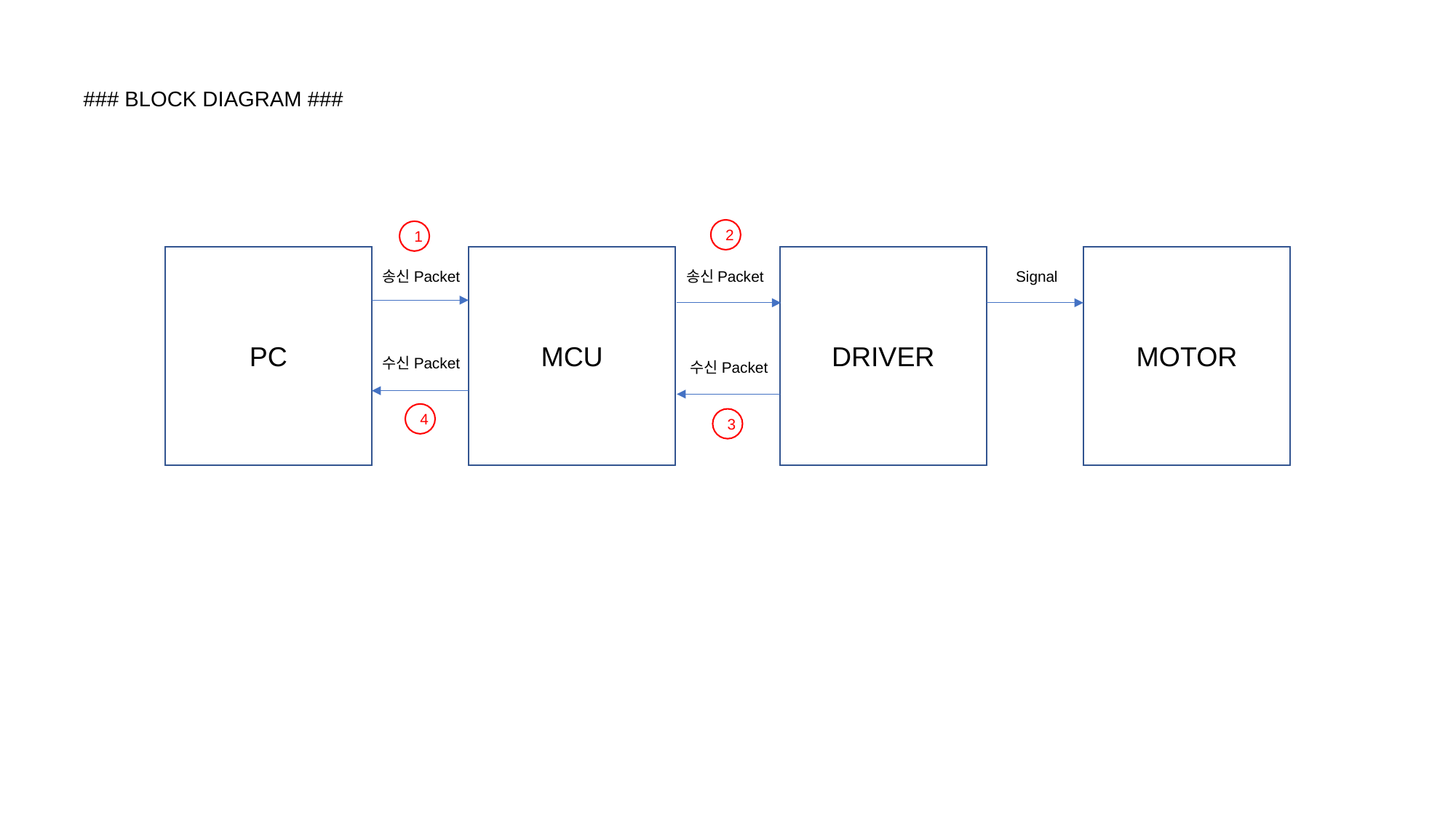

### BLOCK DIAGRAM ###

2
1
MOTOR
DRIVER
MCU
PC
송신Packet
송신Packet
Signal
수신Packet
수신Packet
4
3